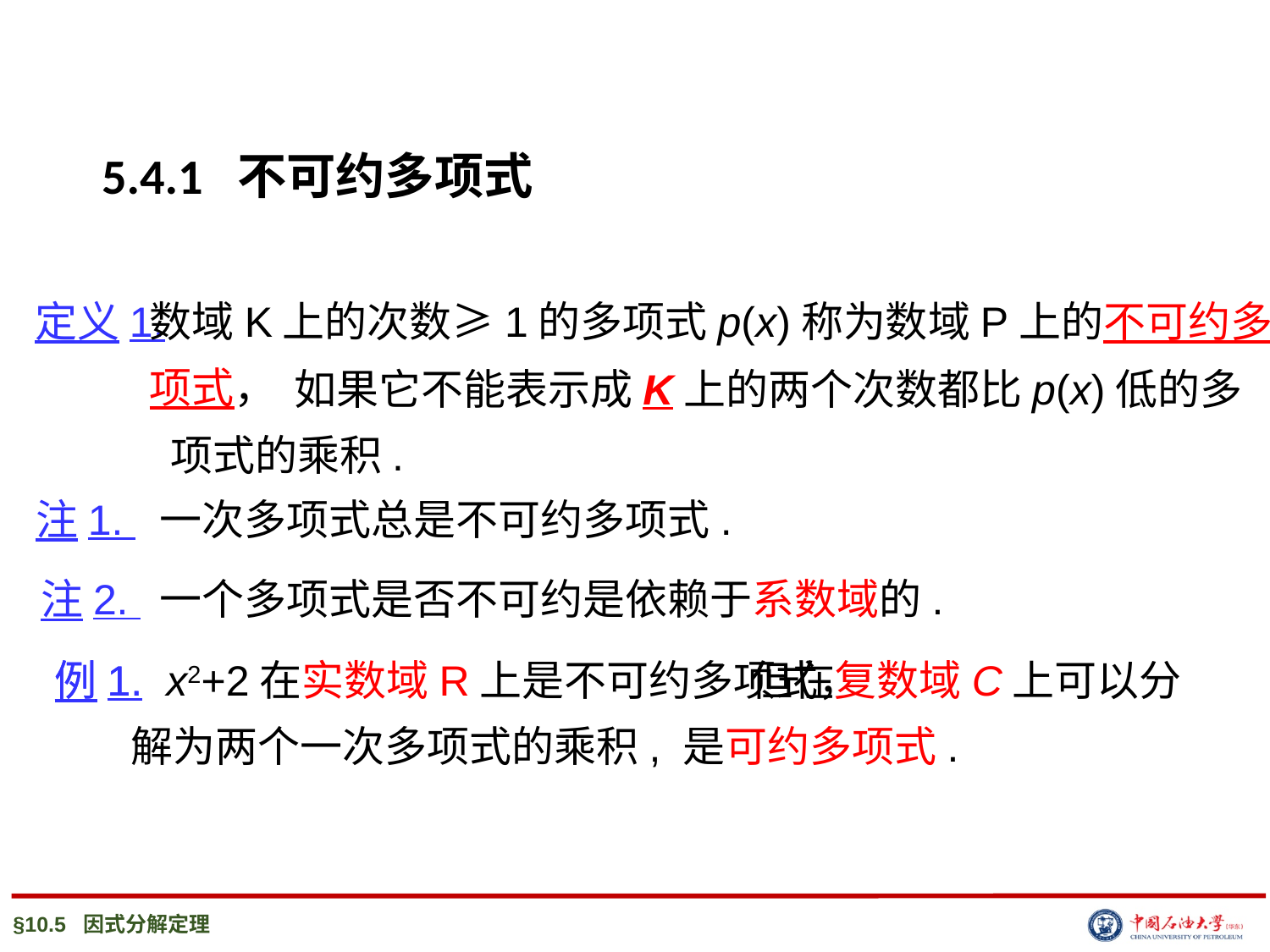

5.4.1  不可约多项式
定义1.
              数域K上的次数≥1的多项式p(x)称为数域P上的不可约多
              项式，
                          如果它不能表示成K上的两个次数都比p(x)低的多
             项式的乘积.
注1.
一次多项式总是不可约多项式.
        注2.
一个多项式是否不可约是依赖于系数域的.
   例1.
   例1.  x2+2在实数域R上是不可约多项式，
                                                                            但在复数域C上可以分
           解为两个一次多项式的乘积, 是可约多项式.